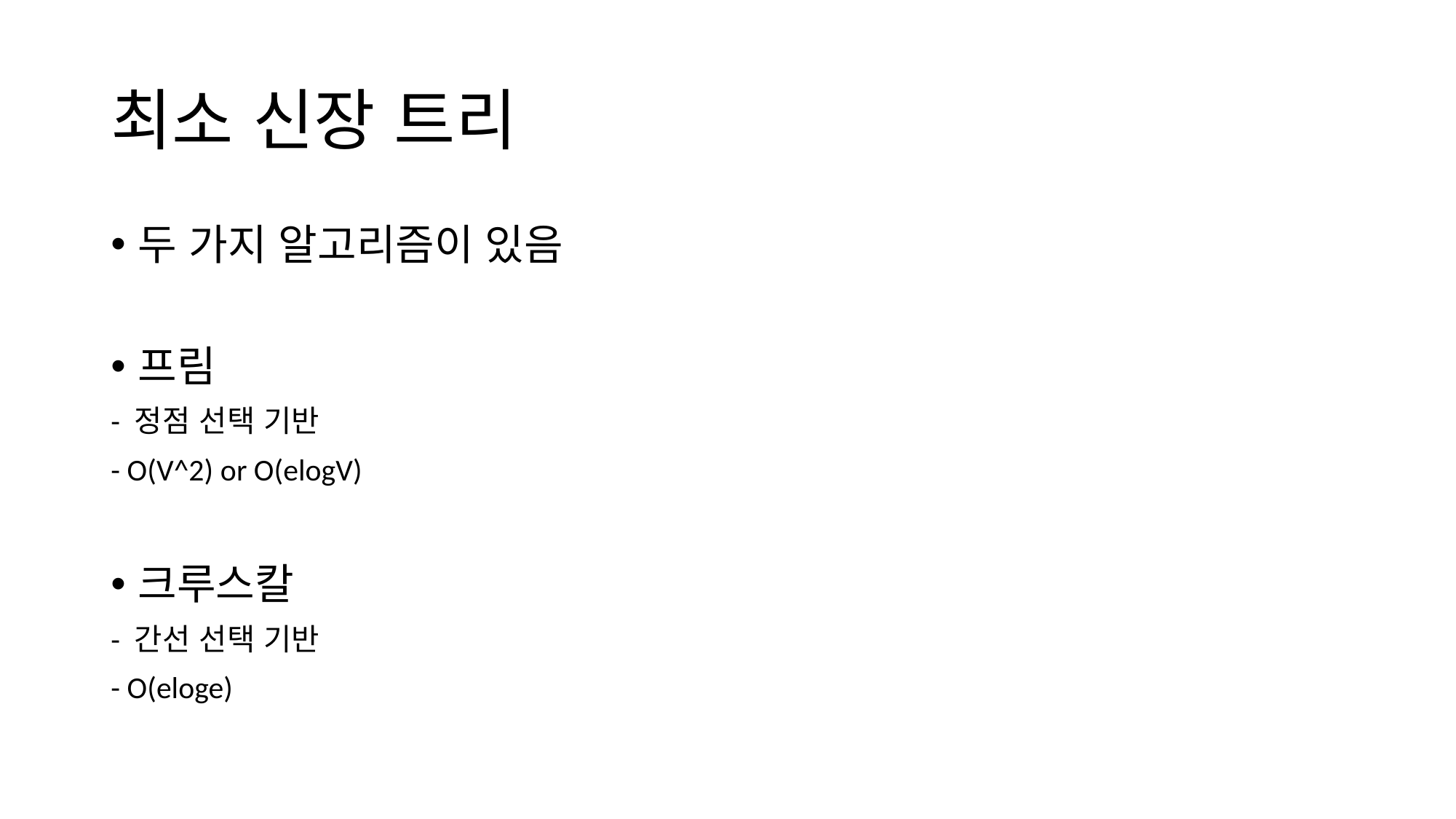

# 최소 신장 트리
두 가지 알고리즘이 있음

프림
- 정점 선택 기반
- O(V^2) or O(elogV)

크루스칼
- 간선 선택 기반
- O(eloge)